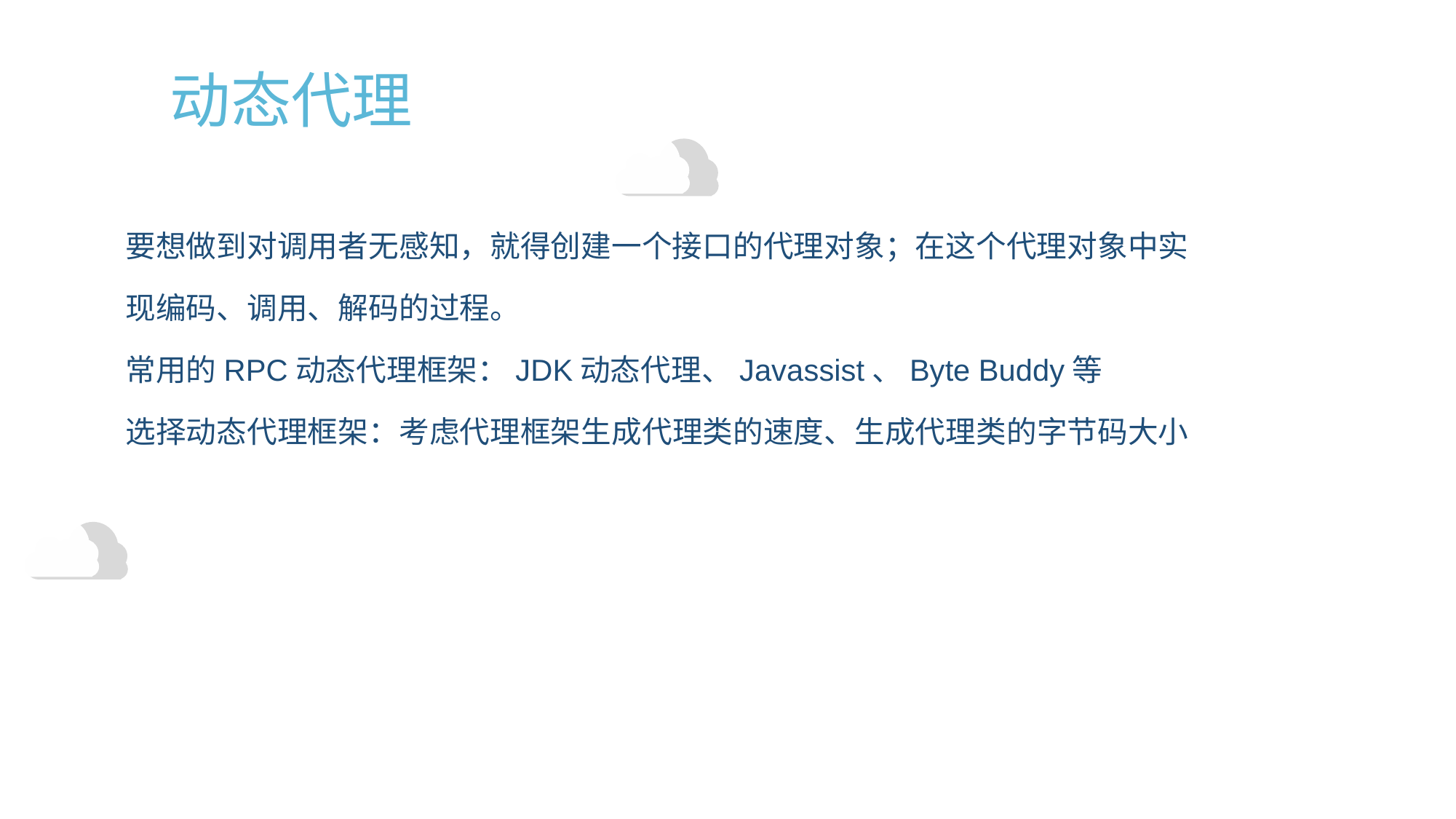

动态代理

要想做到对调用者无感知，就得创建一个接口的代理对象；在这个代理对象中实现编码、调用、解码的过程。
常用的RPC动态代理框架：JDK动态代理、Javassist、Byte Buddy等
选择动态代理框架：考虑代理框架生成代理类的速度、生成代理类的字节码大小